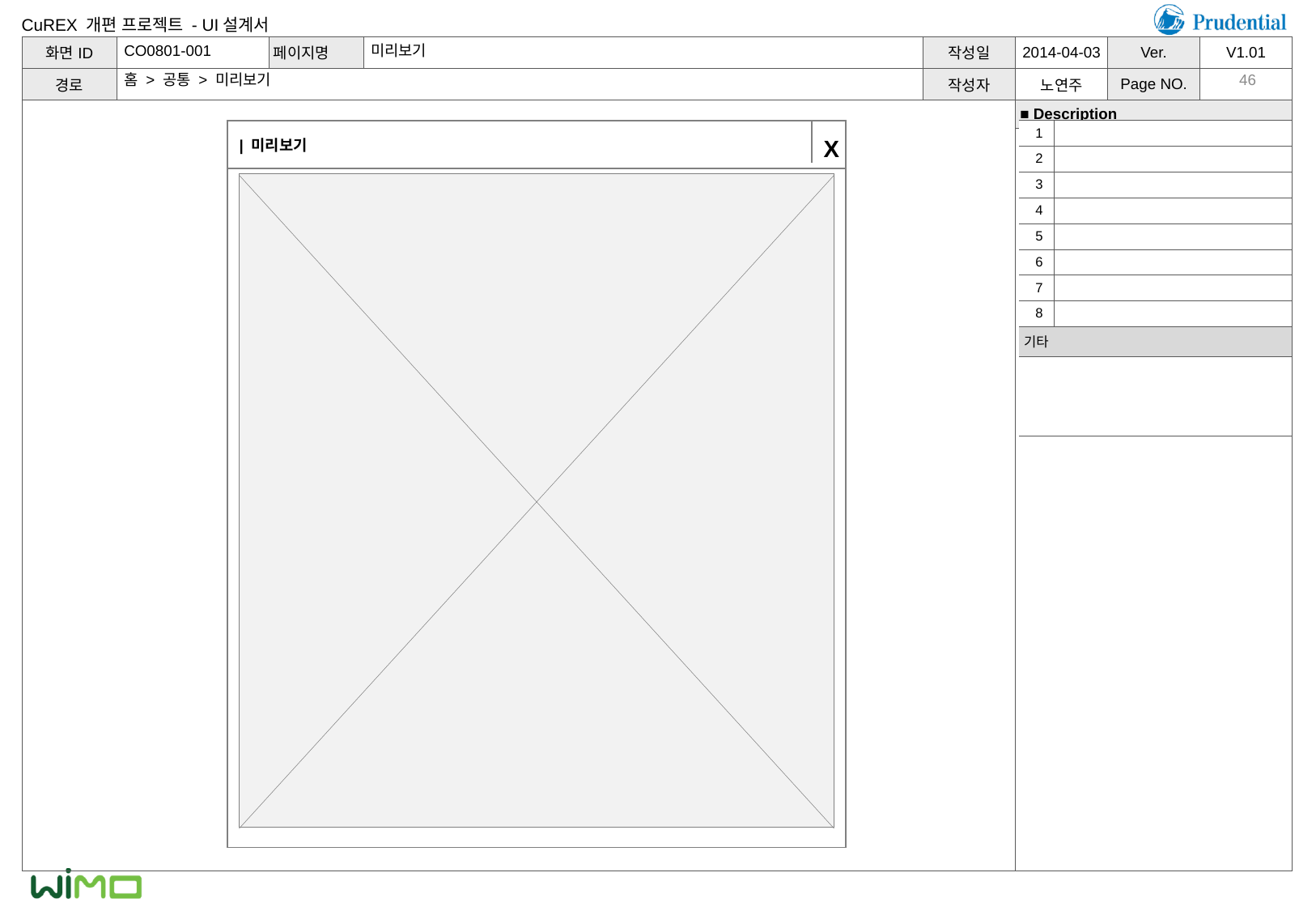

CO0801-001
미리보기
홈 > 공통 > 미리보기
46
| 1 |  |
| --- | --- |
| 2 |  |
| 3 |  |
| 4 |  |
| 5 |  |
| 6 |  |
| 7 |  |
| 8 |  |
| 기타 |  |
|  |  |

| 미리보기
X